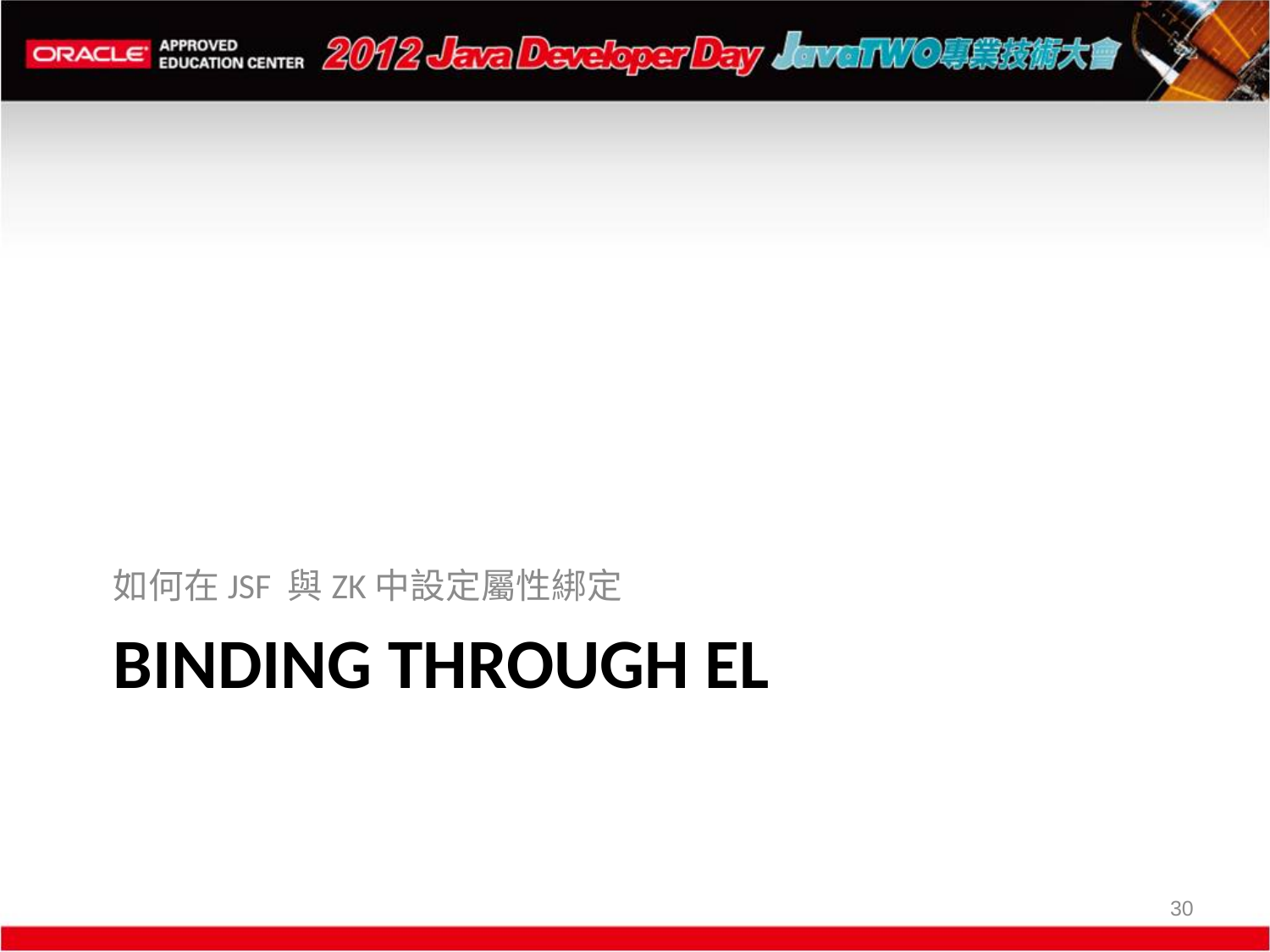

如何在JSF 與ZK中設定屬性綁定
# Binding through EL
30